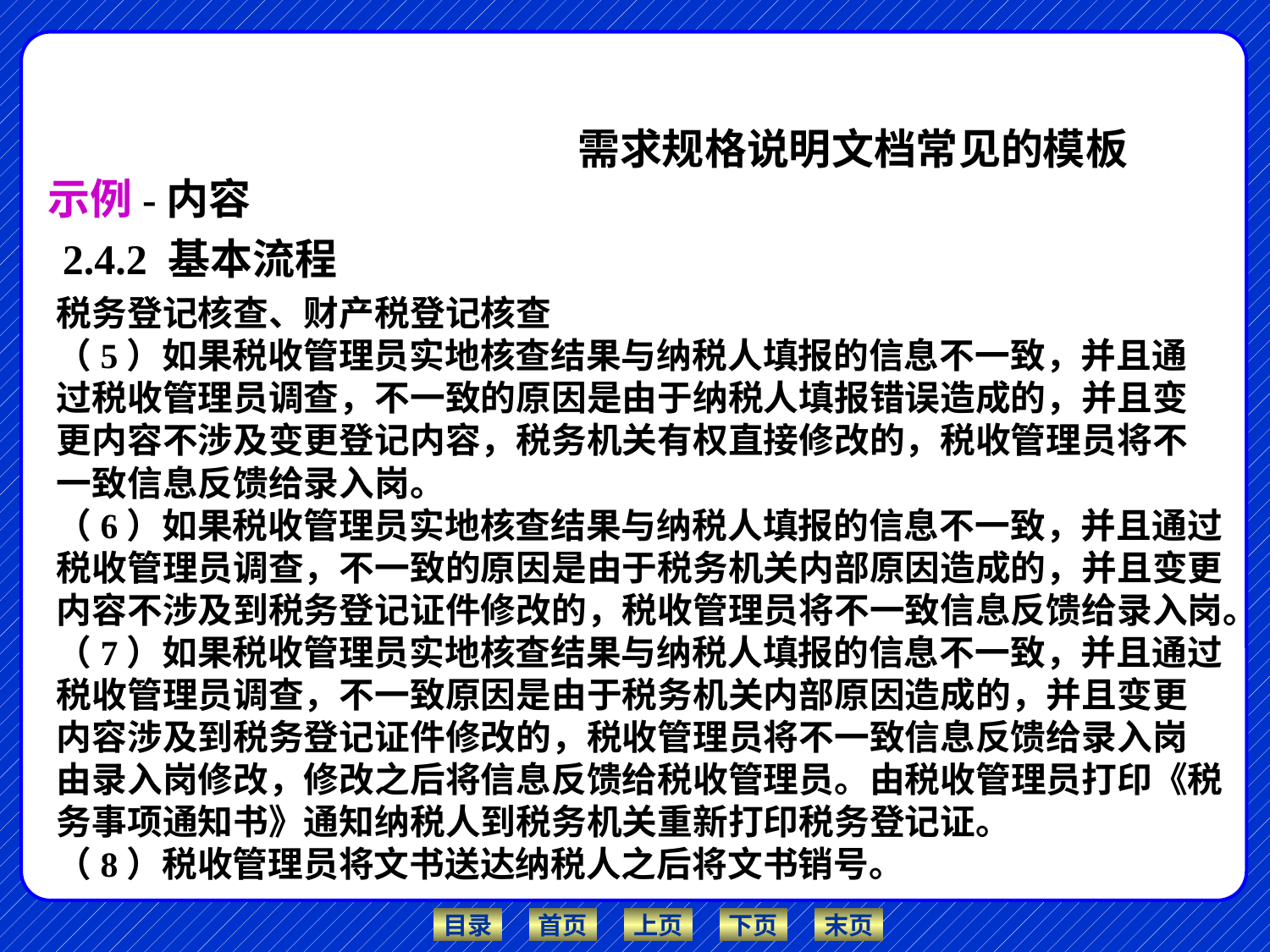

31
需求规格说明文档常见的模板
示例-内容
2.4.2 基本流程
税务登记核查、财产税登记核查
（5）如果税收管理员实地核查结果与纳税人填报的信息不一致，并且通
过税收管理员调查，不一致的原因是由于纳税人填报错误造成的，并且变
更内容不涉及变更登记内容，税务机关有权直接修改的，税收管理员将不
一致信息反馈给录入岗。
（6）如果税收管理员实地核查结果与纳税人填报的信息不一致，并且通过
税收管理员调查，不一致的原因是由于税务机关内部原因造成的，并且变更
内容不涉及到税务登记证件修改的，税收管理员将不一致信息反馈给录入岗。
（7）如果税收管理员实地核查结果与纳税人填报的信息不一致，并且通过
税收管理员调查，不一致原因是由于税务机关内部原因造成的，并且变更
内容涉及到税务登记证件修改的，税收管理员将不一致信息反馈给录入岗
由录入岗修改，修改之后将信息反馈给税收管理员。由税收管理员打印《税
务事项通知书》通知纳税人到税务机关重新打印税务登记证。
（8）税收管理员将文书送达纳税人之后将文书销号。